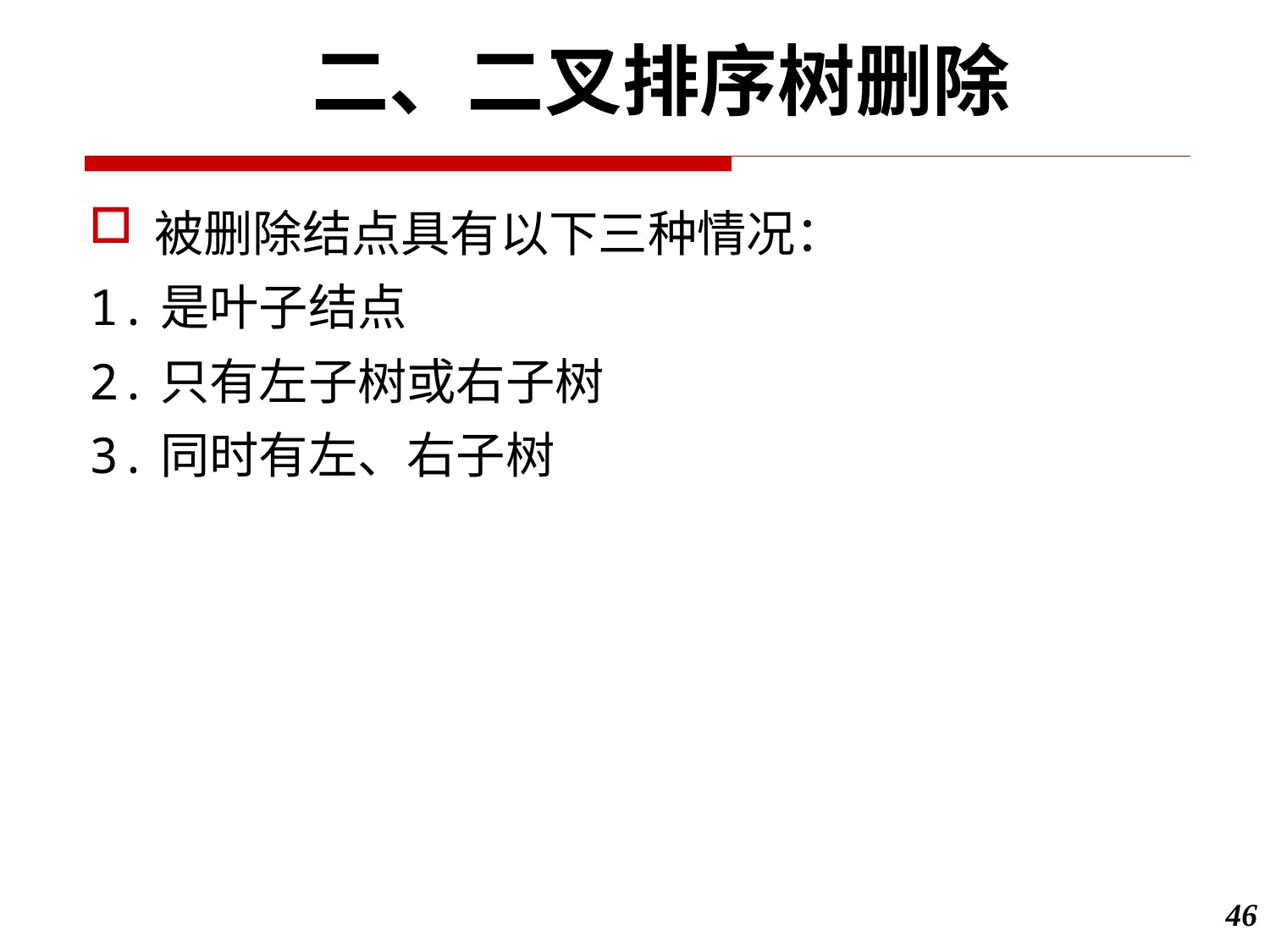

二、二叉排序树删除
被删除结点具有以下三种情况：
1.是叶子结点
2.只有左子树或右子树
3.同时有左、右子树
46